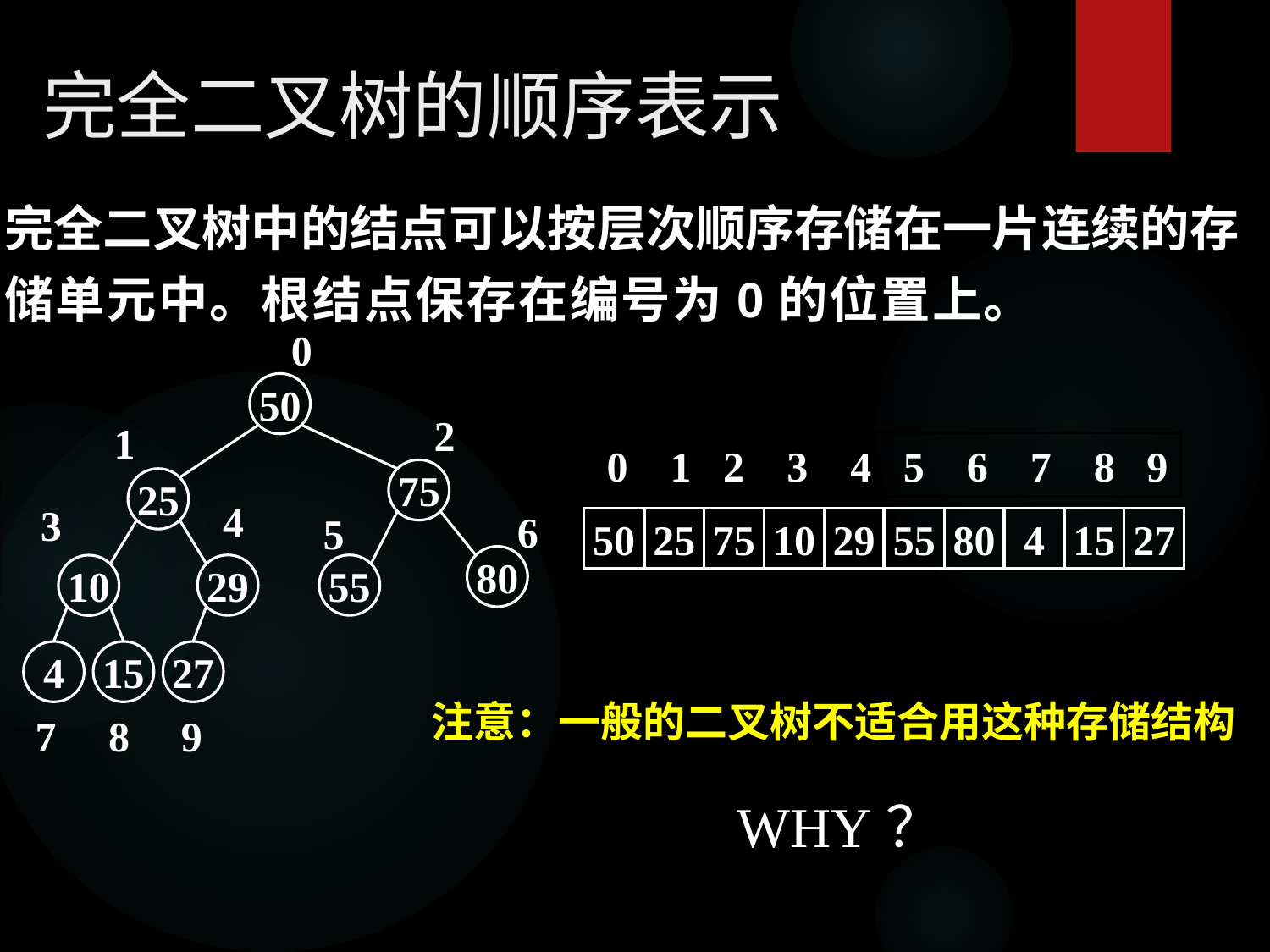

完全二叉树的顺序表示
完全二叉树中的结点可以按层次顺序存储在一片连续的存储单元中。根结点保存在编号为0的位置上。
0
50
75
25
80
29
55
10
4
15
27
2
1
0    1   2    3    4   5    6    7    8   9
50
25
75
10
29
55
80
4
15
27
4
3
6
5
注意：一般的二叉树不适合用这种存储结构
7
9
8
WHY？